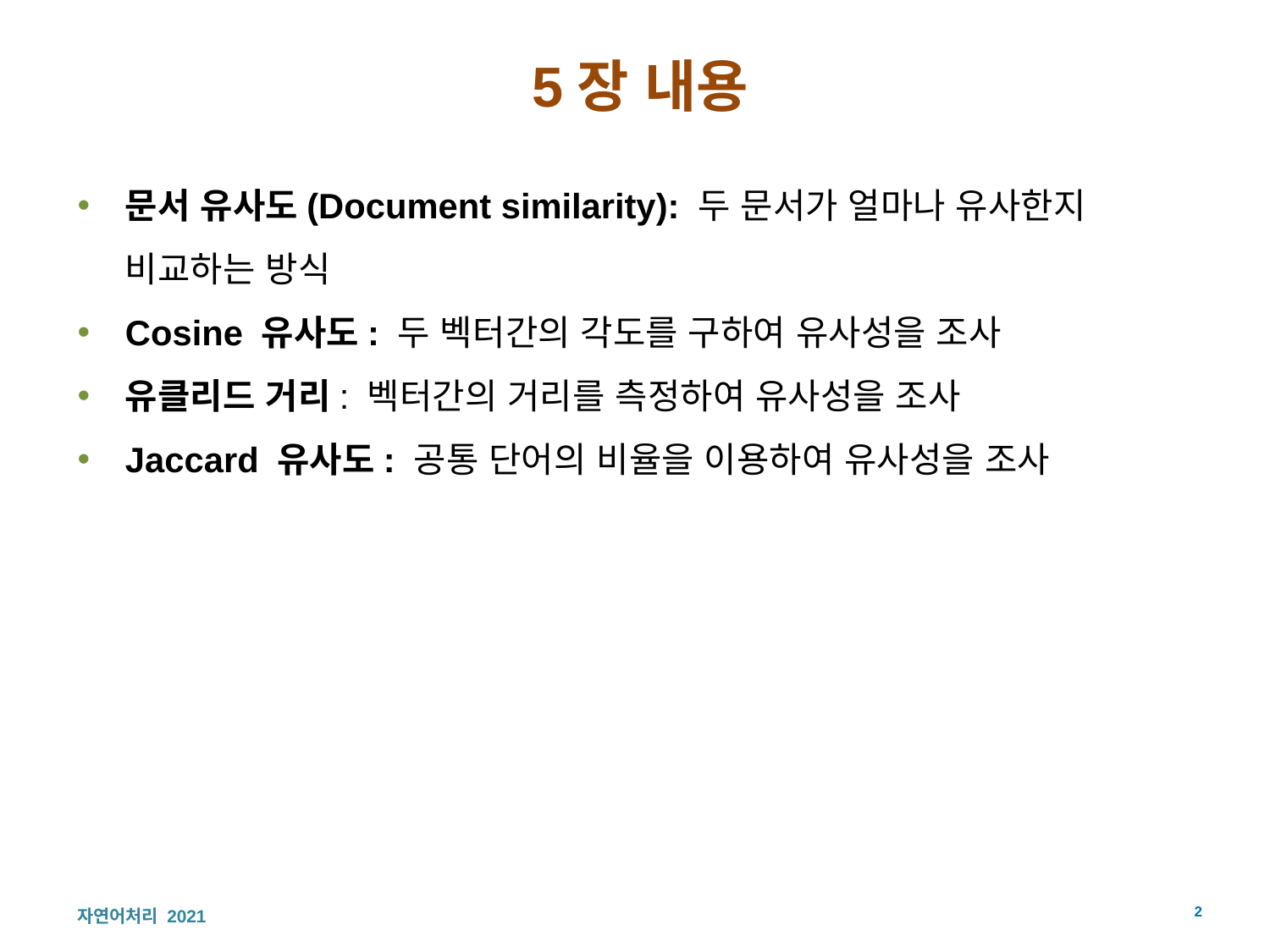

# 5장 내용
문서 유사도(Document similarity): 두 문서가 얼마나 유사한지 비교하는 방식
Cosine 유사도: 두 벡터간의 각도를 구하여 유사성을 조사
유클리드 거리: 벡터간의 거리를 측정하여 유사성을 조사
Jaccard 유사도: 공통 단어의 비율을 이용하여 유사성을 조사